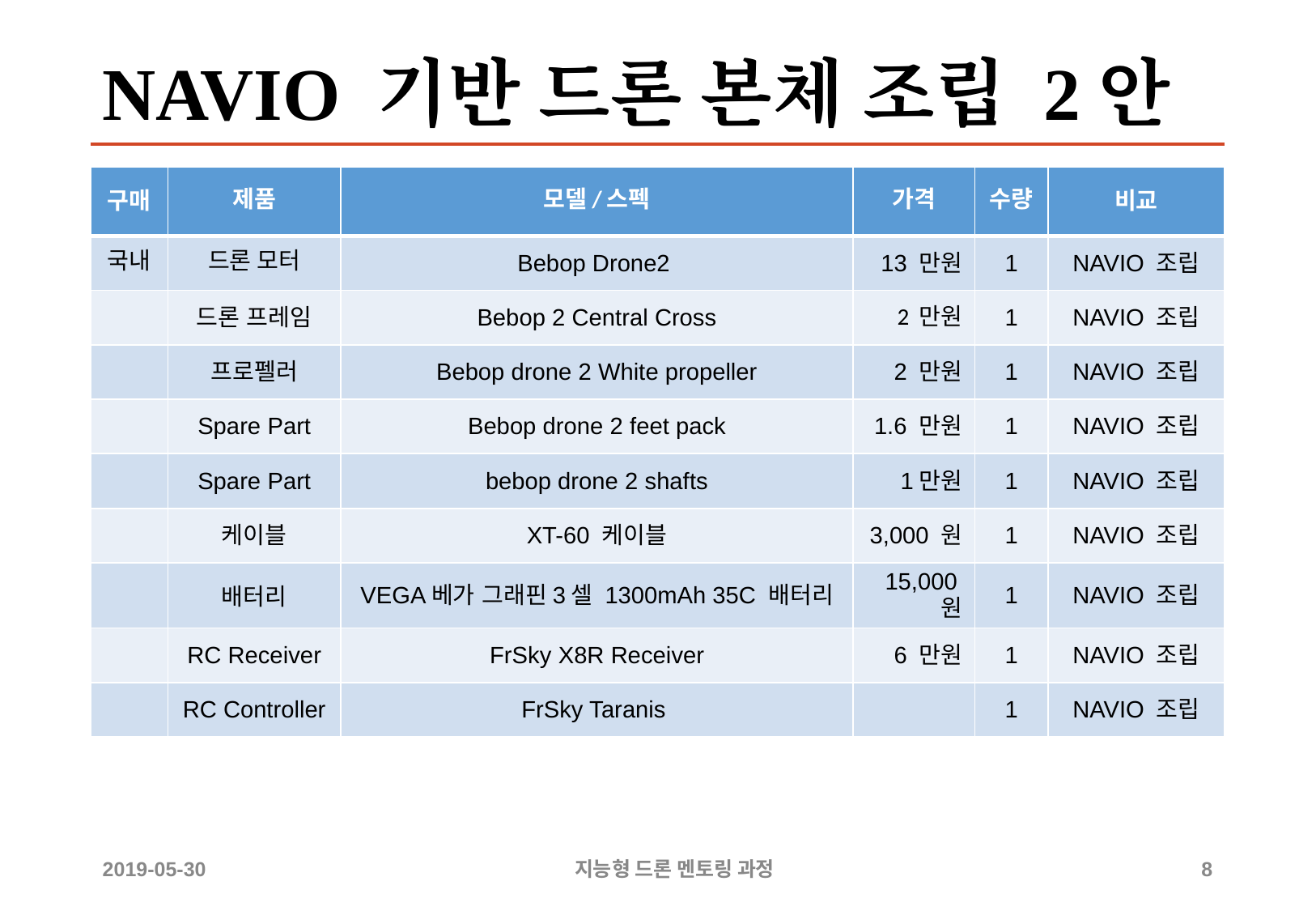

# NAVIO 기반 드론 본체 조립 2안
| 구매 | 제품 | 모델/스펙 | 가격 | 수량 | 비교 |
| --- | --- | --- | --- | --- | --- |
| 국내 | 드론 모터 | Bebop Drone2 | 13 만원 | 1 | NAVIO 조립 |
|  | 드론 프레임 | Bebop 2 Central Cross | 2 만원 | 1 | NAVIO 조립 |
|  | 프로펠러 | Bebop drone 2 White propeller | 2 만원 | 1 | NAVIO 조립 |
|  | Spare Part | Bebop drone 2 feet pack | 1.6 만원 | 1 | NAVIO 조립 |
|  | Spare Part | bebop drone 2 shafts | 1만원 | 1 | NAVIO 조립 |
|  | 케이블 | XT-60 케이블 | 3,000 원 | 1 | NAVIO 조립 |
|  | 배터리 | VEGA베가 그래핀3셀 1300mAh 35C 배터리 | 15,000원 | 1 | NAVIO 조립 |
|  | RC Receiver | FrSky X8R Receiver | 6 만원 | 1 | NAVIO 조립 |
|  | RC Controller | FrSky Taranis |  | 1 | NAVIO 조립 |
2019-05-30
지능형 드론 멘토링 과정
8